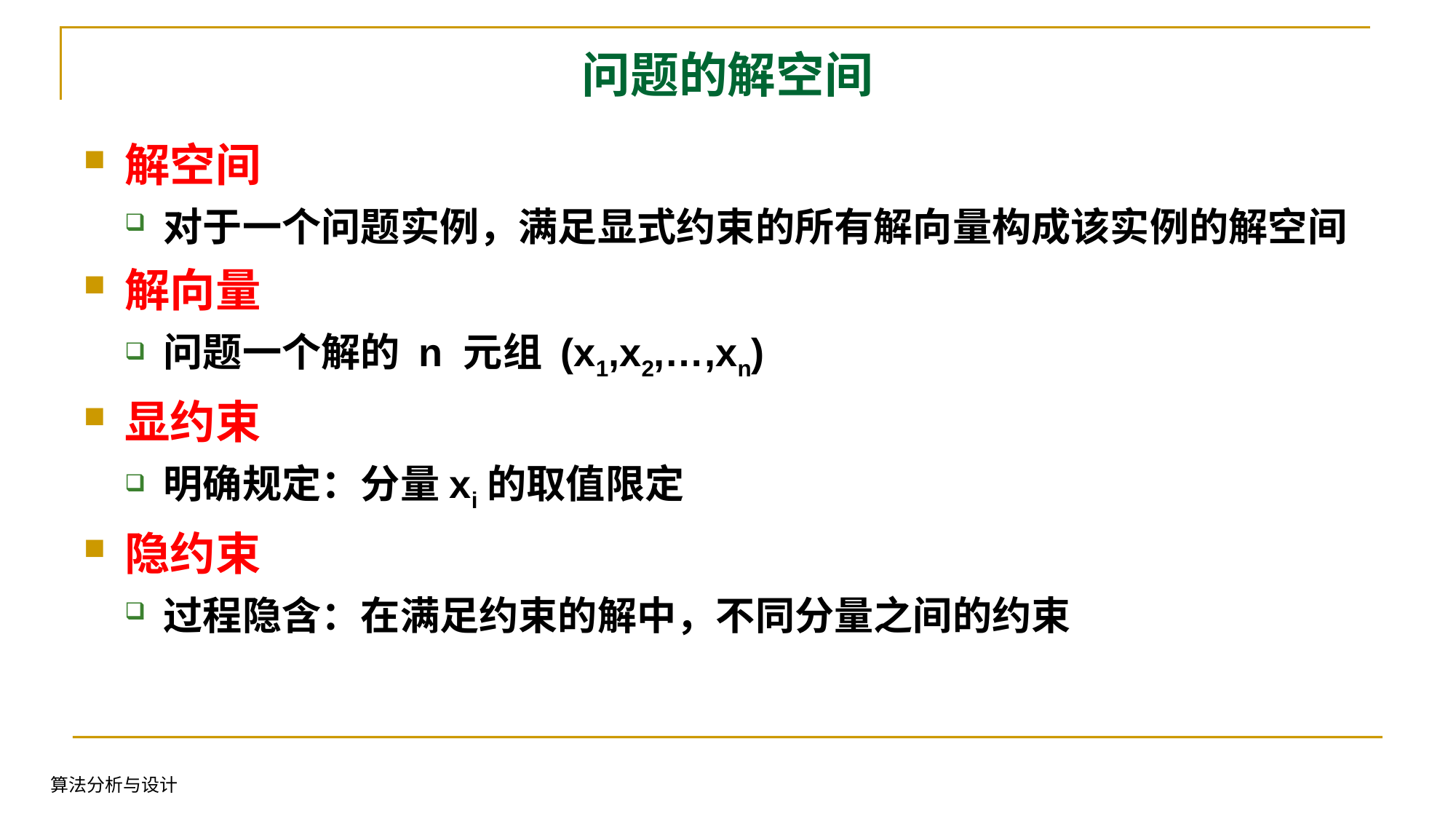

# 问题的解空间
解空间
对于一个问题实例，满足显式约束的所有解向量构成该实例的解空间
解向量
问题一个解的 n 元组 (x1,x2,…,xn)
显约束
明确规定：分量xi的取值限定
隐约束
过程隐含：在满足约束的解中，不同分量之间的约束
算法分析与设计